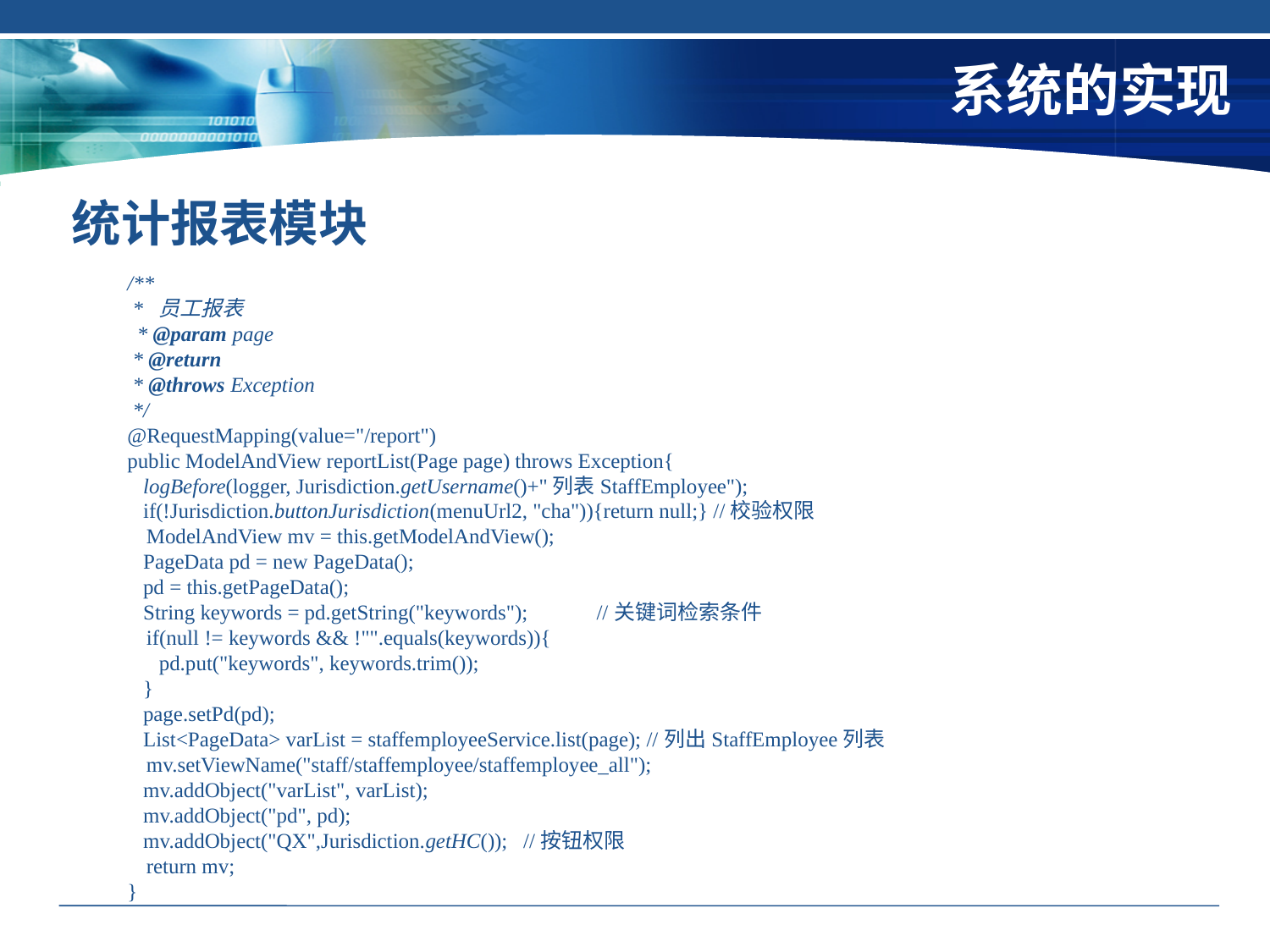

# 系统的实现
统计报表模块

/**
 *  员工报表
 * @param page
 * @return
 * @throws Exception
 */
@RequestMapping(value="/report")
public ModelAndView reportList(Page page) throws Exception{
   logBefore(logger, Jurisdiction.getUsername()+"列表StaffEmployee");
   if(!Jurisdiction.buttonJurisdiction(menuUrl2, "cha")){return null;} //校验权限
   ModelAndView mv = this.getModelAndView();
   PageData pd = new PageData();
   pd = this.getPageData();
   String keywords = pd.getString("keywords");             //关键词检索条件
   if(null != keywords && !"".equals(keywords)){
      pd.put("keywords", keywords.trim());
   }
   page.setPd(pd);
   List<PageData> varList = staffemployeeService.list(page); //列出StaffEmployee列表
   mv.setViewName("staff/staffemployee/staffemployee_all");
   mv.addObject("varList", varList);
   mv.addObject("pd", pd);
   mv.addObject("QX",Jurisdiction.getHC());   //按钮权限
   return mv;
}